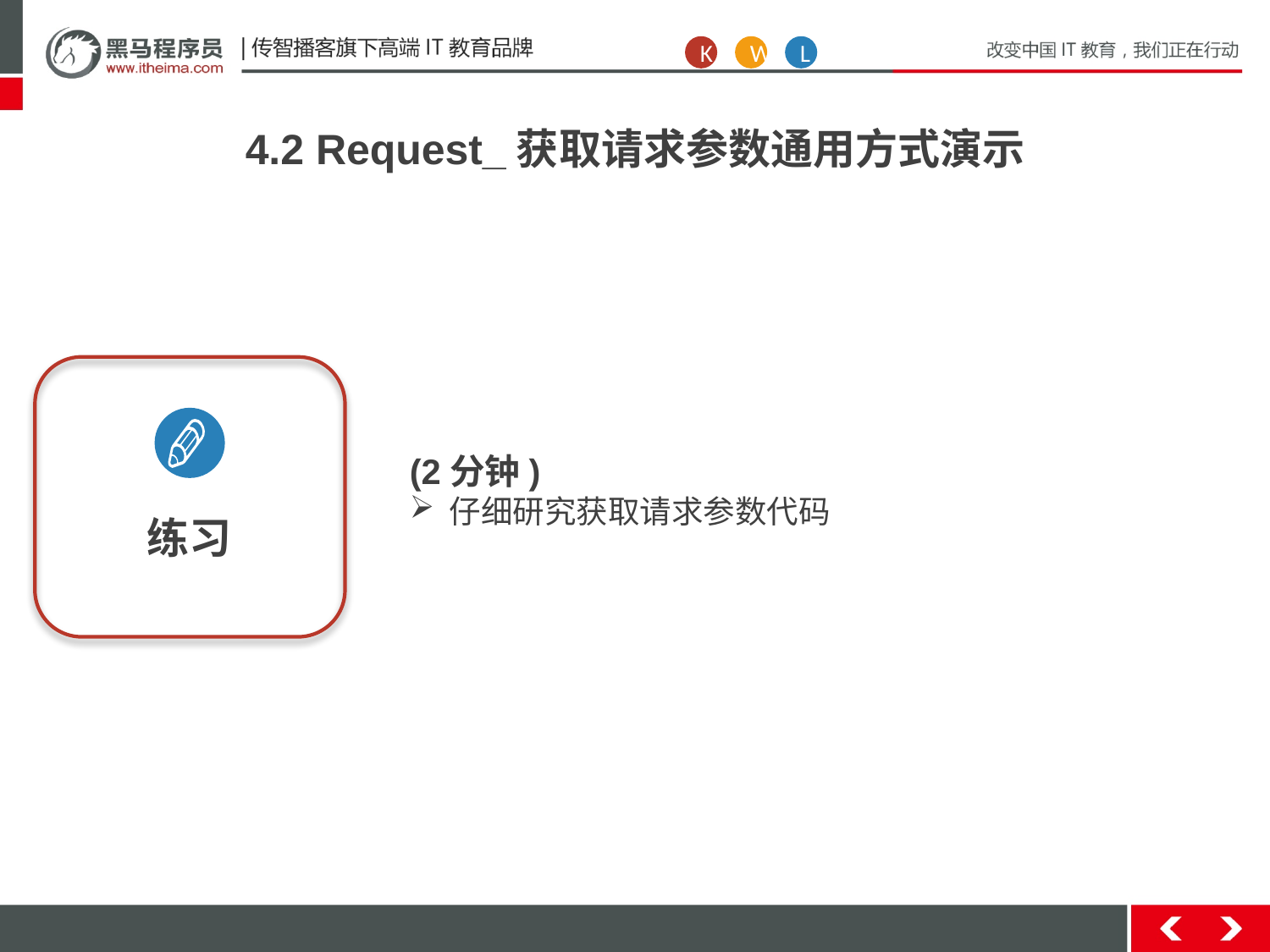

K
W
L
4.2 Request_获取请求参数通用方式演示

练习
(2分钟)
仔细研究获取请求参数代码